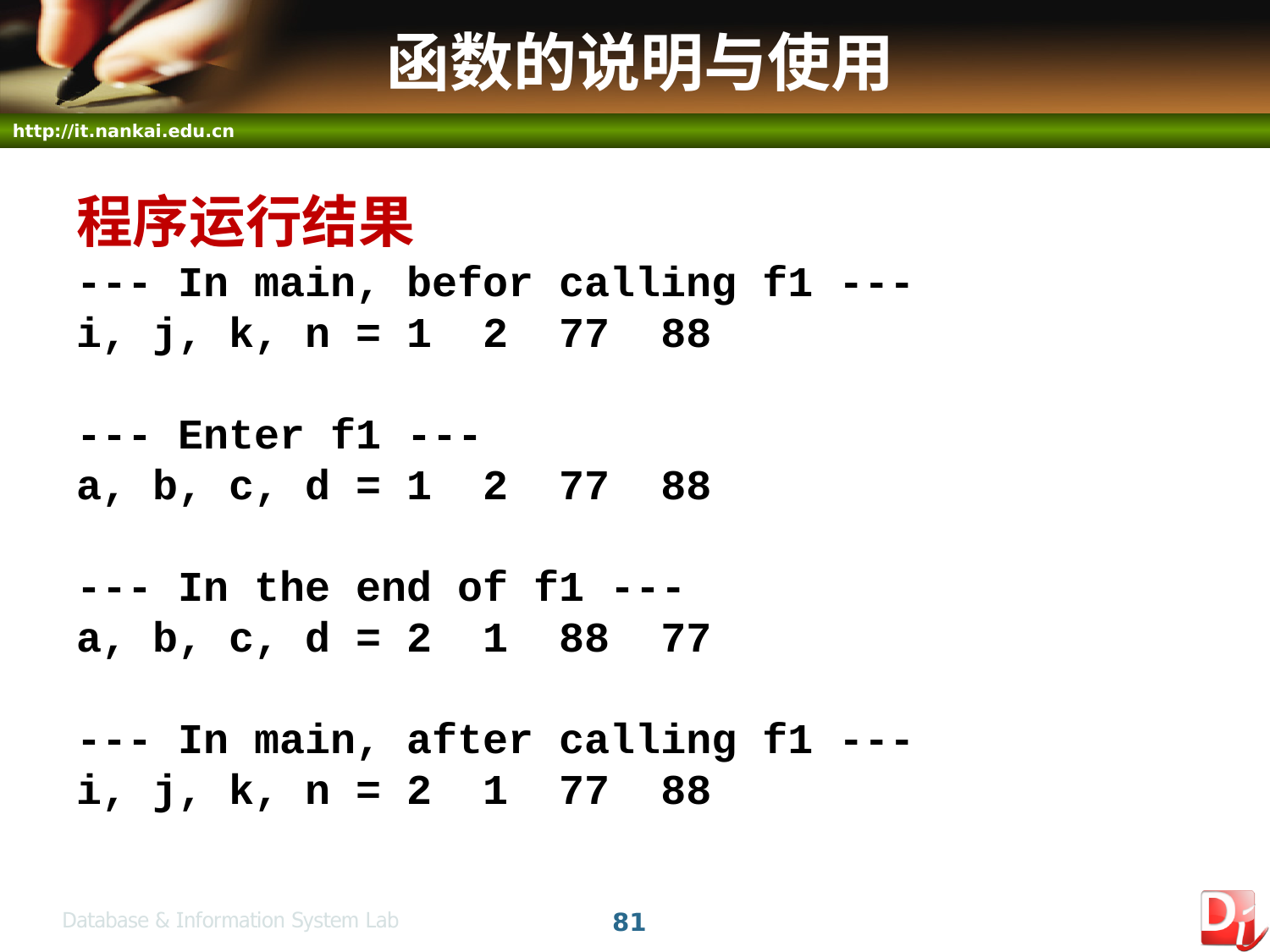

# 函数的说明与使用
程序运行结果
--- In main, befor calling f1 ---
i, j, k, n = 1  2  77  88

--- Enter f1 ---
a, b, c, d = 1  2  77  88

--- In the end of f1 ---
a, b, c, d = 2  1  88  77

--- In main, after calling f1 ---
i, j, k, n = 2  1  77  88
81
Database & Information System Lab